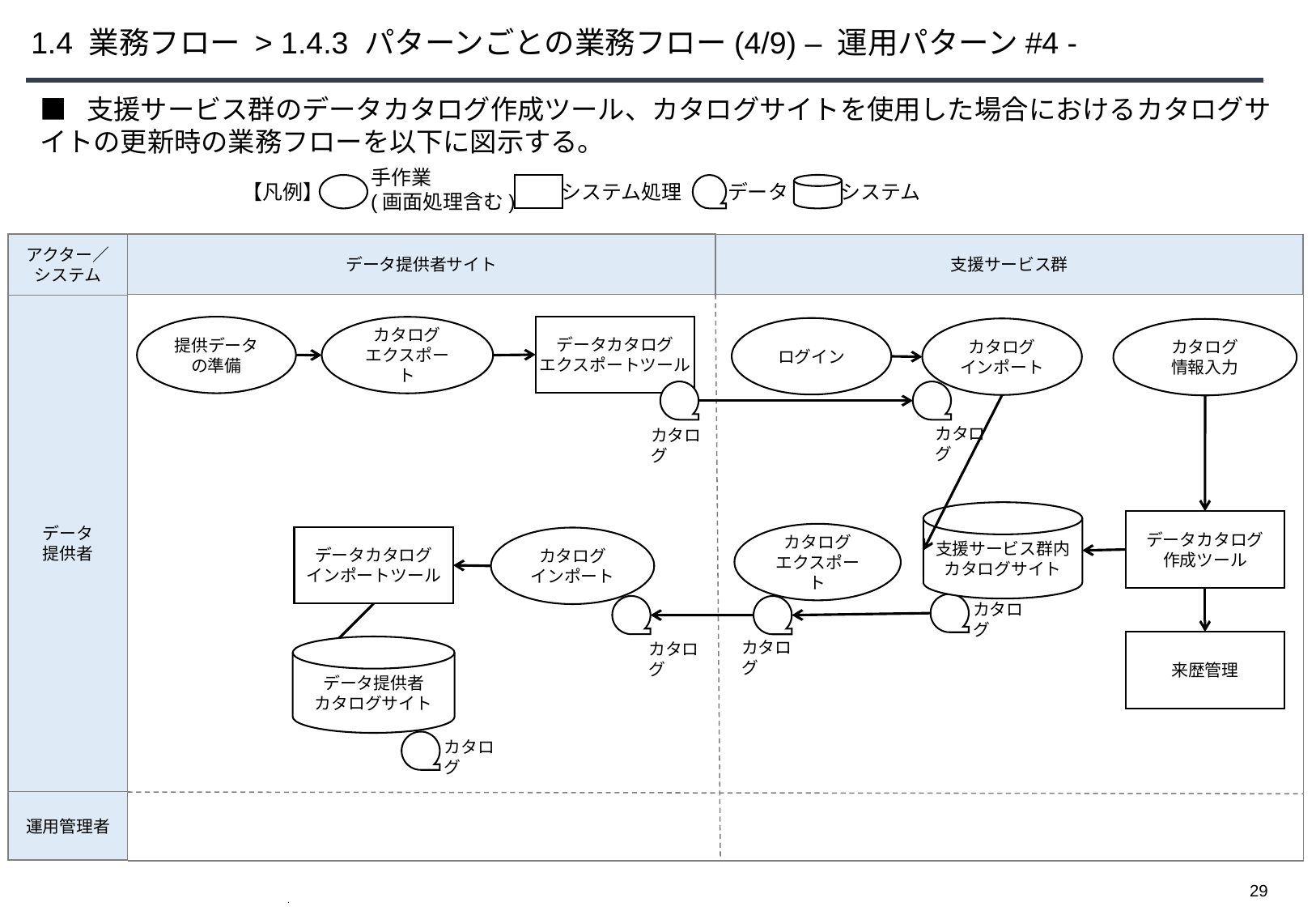

# 1.4 業務フロー > 1.4.3 パターンごとの業務フロー(4/9) – 運用パターン#4 -
■ 支援サービス群のデータカタログ作成ツール、カタログサイトを使用した場合におけるカタログサイトの更新時の業務フローを以下に図示する。
手作業
(画面処理含む)
【凡例】
システム処理
データ
システム

アクター／
システム
データ提供者サイト
支援サービス群
データ
提供者
データカタログ
エクスポートツール
提供データの準備
カタログ
エクスポート
ログイン
カタログ
インポート
カタログ
情報入力

カタログ
カタログ
支援サービス群内カタログサイト
データカタログ
作成ツール
カタログ
エクスポート
データカタログ
インポートツール
カタログ
インポート
カタログ

カタログ
来歴管理
カタログ
データ提供者
カタログサイト
カタログ

運用管理者